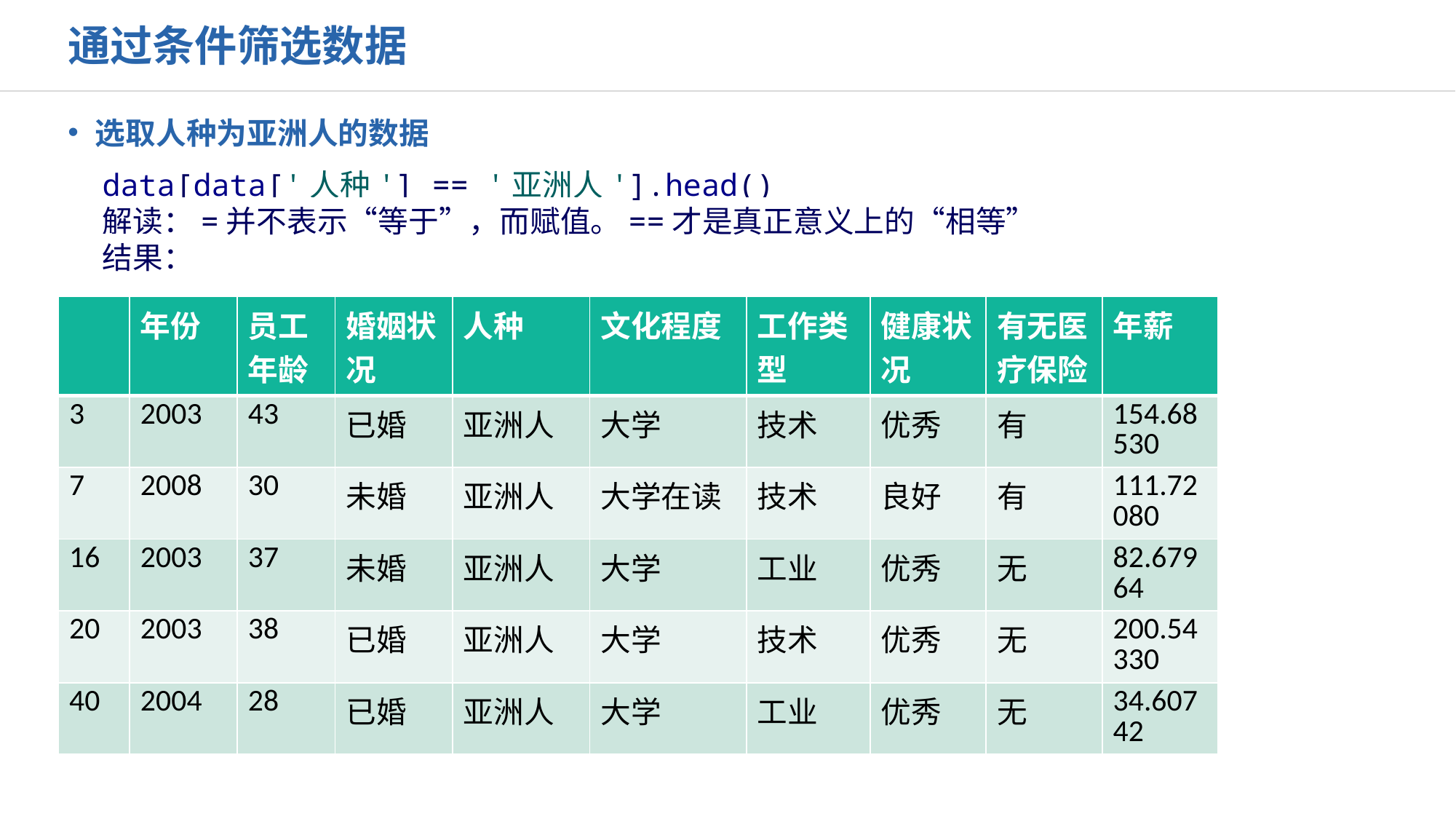

通过条件筛选数据
选取人种为亚洲人的数据

data[data['人种'] == '亚洲人'].head()
解读：=并不表示“等于”，而赋值。==才是真正意义上的“相等”
结果：
|  | 年份 | 员工年龄 | 婚姻状况 | 人种 | 文化程度 | 工作类型 | 健康状况 | 有无医疗保险 | 年薪 |
| --- | --- | --- | --- | --- | --- | --- | --- | --- | --- |
| 3 | 2003 | 43 | 已婚 | 亚洲人 | 大学 | 技术 | 优秀 | 有 | 154.68530 |
| 7 | 2008 | 30 | 未婚 | 亚洲人 | 大学在读 | 技术 | 良好 | 有 | 111.72080 |
| 16 | 2003 | 37 | 未婚 | 亚洲人 | 大学 | 工业 | 优秀 | 无 | 82.67964 |
| 20 | 2003 | 38 | 已婚 | 亚洲人 | 大学 | 技术 | 优秀 | 无 | 200.54330 |
| 40 | 2004 | 28 | 已婚 | 亚洲人 | 大学 | 工业 | 优秀 | 无 | 34.60742 |